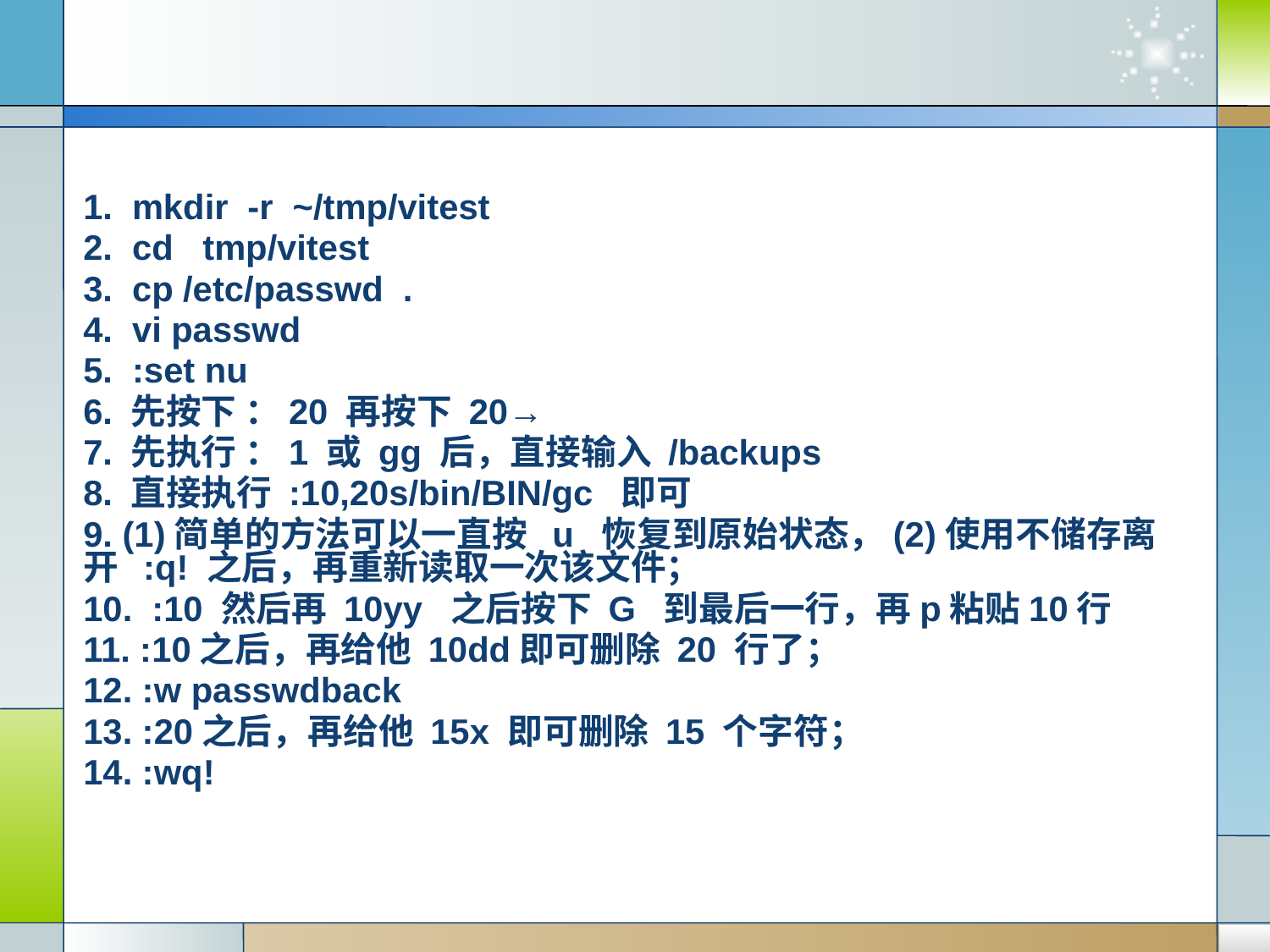

1.  mkdir  -r  ~/tmp/vitest
2.  cd   tmp/vitest
3.  cp /etc/passwd  .
4.  vi passwd
5.  :set nu
6. 先按下 ：20 再按下 20→
7. 先执行 ：1 或 gg 后，直接输入 /backups
8. 直接执行 :10,20s/bin/BIN/gc  即可
9. (1)简单的方法可以一直按  u  恢复到原始状态，(2)使用不储存离开  :q! 之后，再重新读取一次该文件；
10.  :10 然后再 10yy  之后按下 G  到最后一行，再p粘贴10行
11. :10之后，再给他 10dd即可删除 20 行了；
12. :w passwdback
13. :20之后，再给他 15x 即可删除 15 个字符；
14. :wq!

# 25